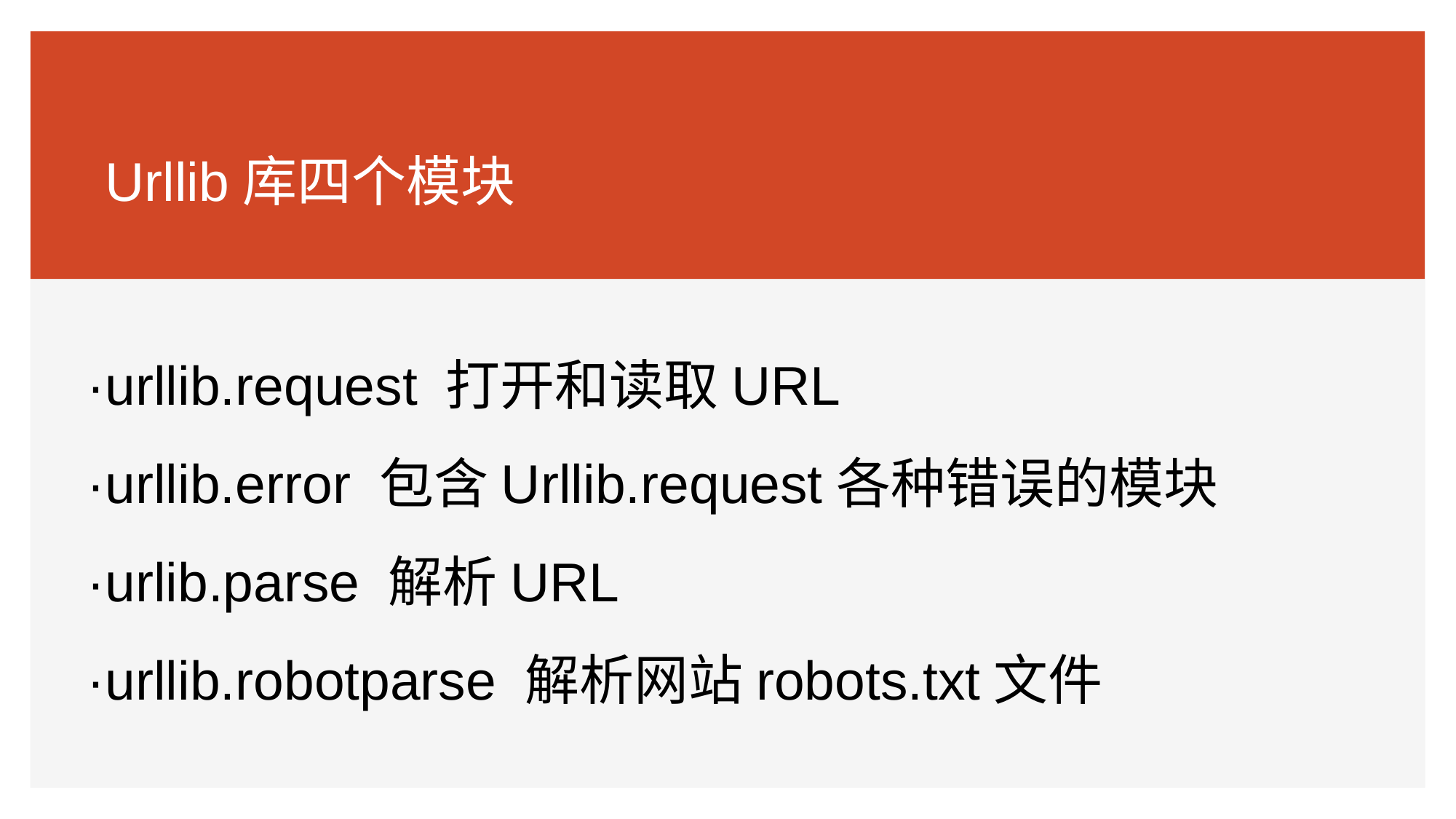

Urllib库四个模块
# ·urllib.request 打开和读取URL ·urllib.error 包含Urllib.request各种错误的模块 ·urlib.parse 解析URL ·urllib.robotparse 解析网站robots.txt文件